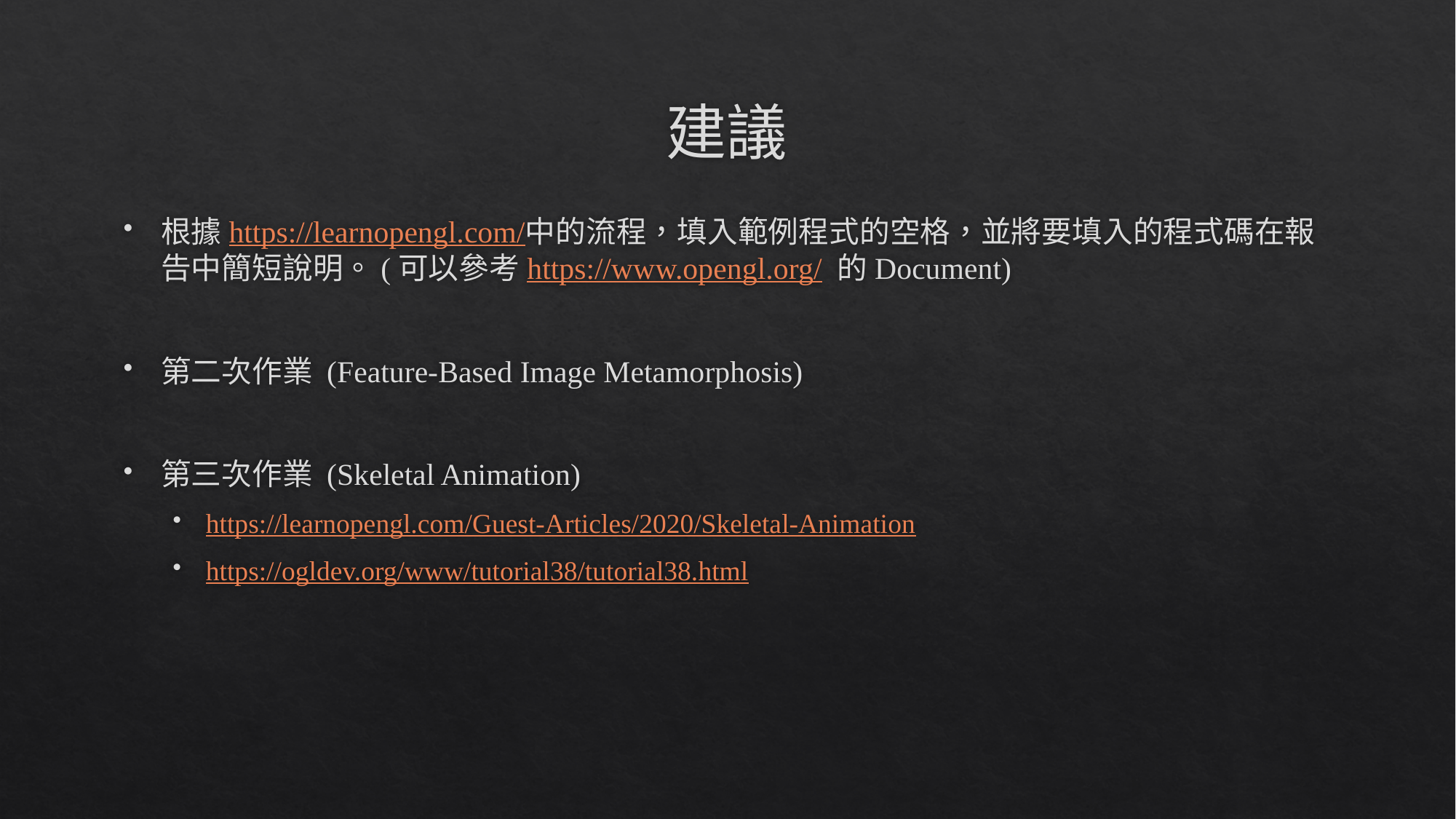

# 建議
根據https://learnopengl.com/中的流程，填入範例程式的空格，並將要填入的程式碼在報告中簡短說明。(可以參考https://www.opengl.org/ 的Document)

第二次作業 (Feature-Based Image Metamorphosis)

第三次作業 (Skeletal Animation)
https://learnopengl.com/Guest-Articles/2020/Skeletal-Animation
https://ogldev.org/www/tutorial38/tutorial38.html